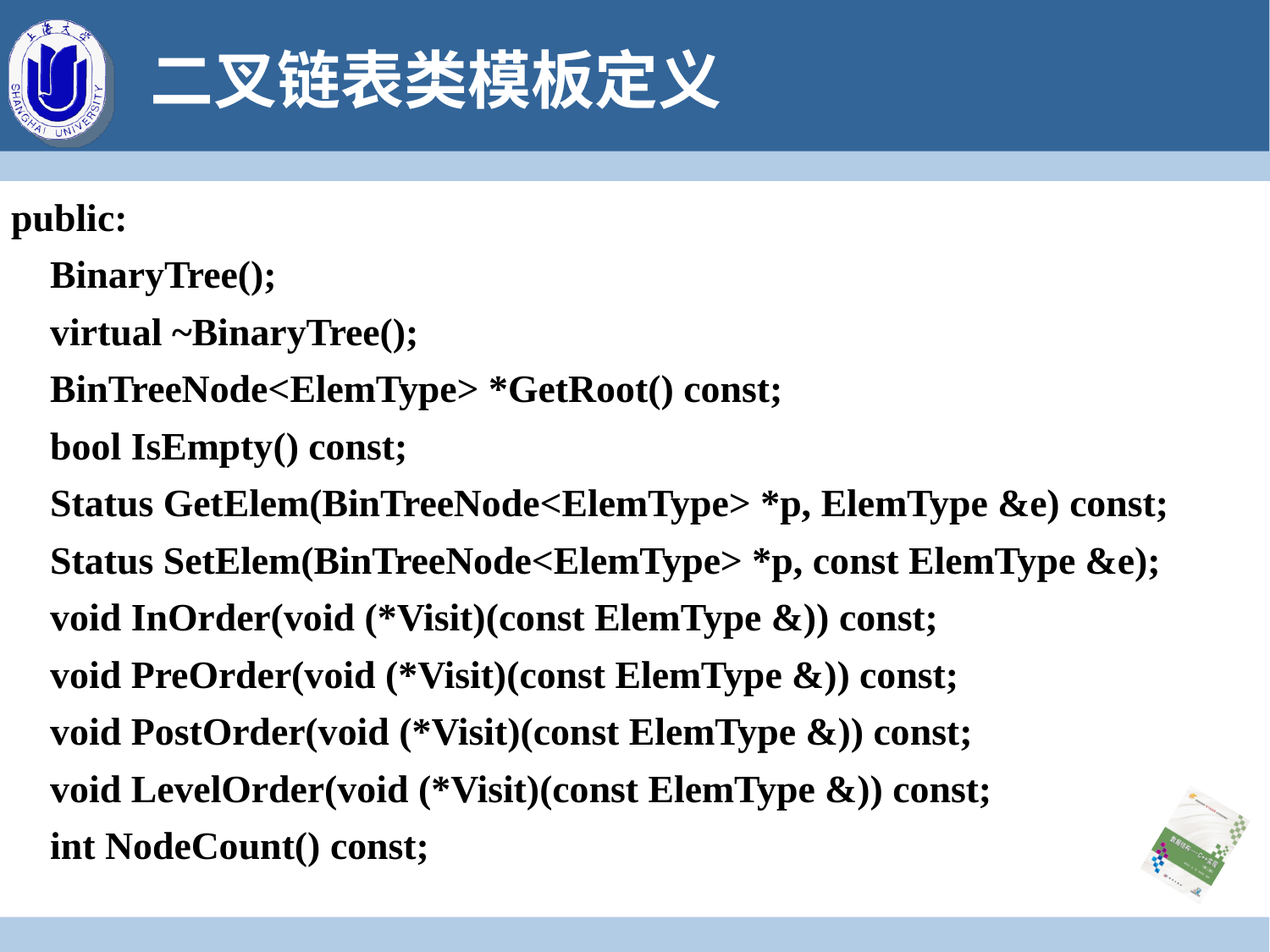

# 二叉链表类模板定义
public:
    BinaryTree();
    virtual ~BinaryTree();
    BinTreeNode<ElemType> *GetRoot() const;
    bool IsEmpty() const;
    Status GetElem(BinTreeNode<ElemType> *p, ElemType &e) const;
    Status SetElem(BinTreeNode<ElemType> *p, const ElemType &e);
    void InOrder(void (*Visit)(const ElemType &)) const;
    void PreOrder(void (*Visit)(const ElemType &)) const;
    void PostOrder(void (*Visit)(const ElemType &)) const;
    void LevelOrder(void (*Visit)(const ElemType &)) const;
    int NodeCount() const;